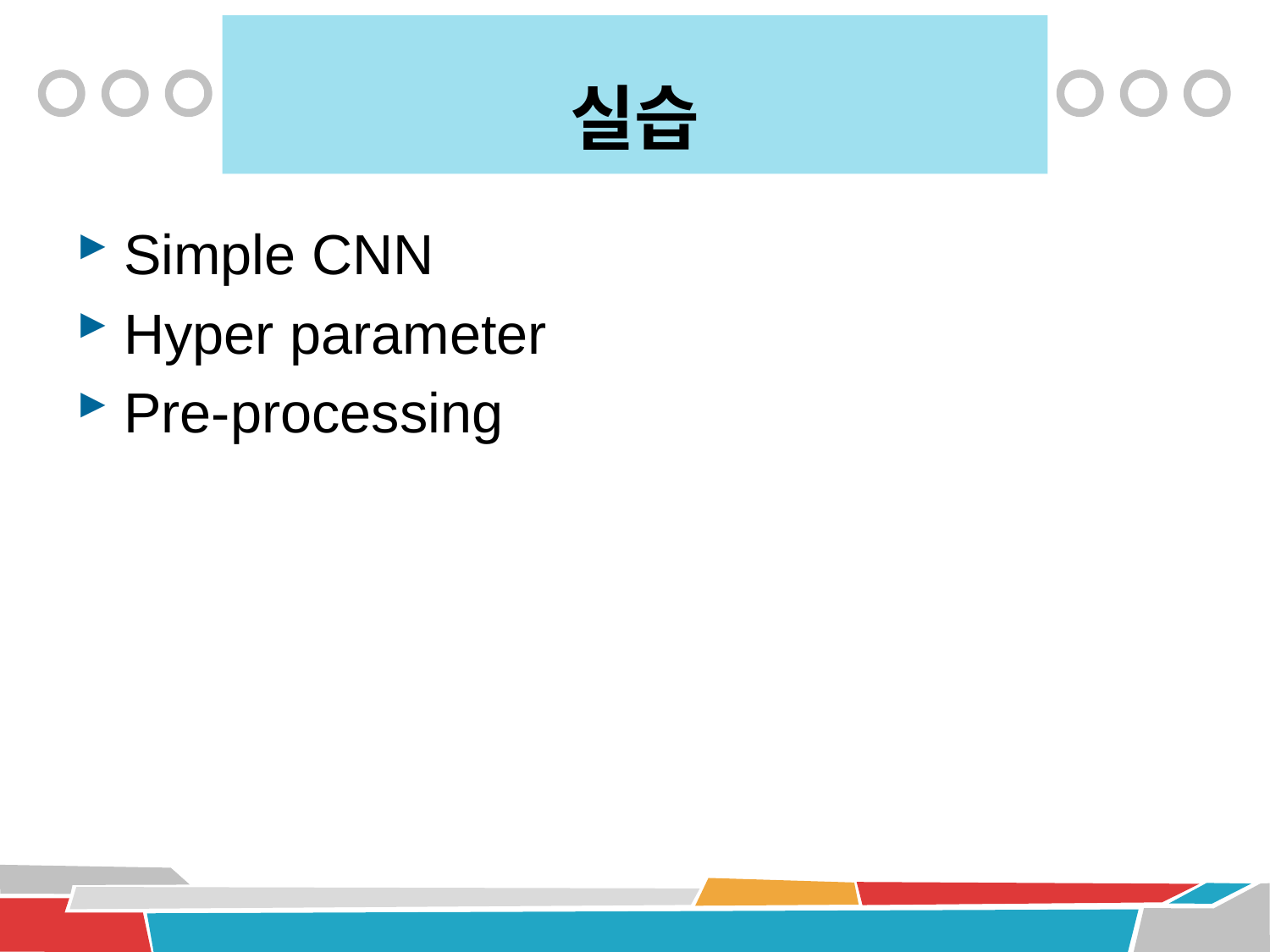

# 실습
Simple CNN
Hyper parameter
Pre-processing